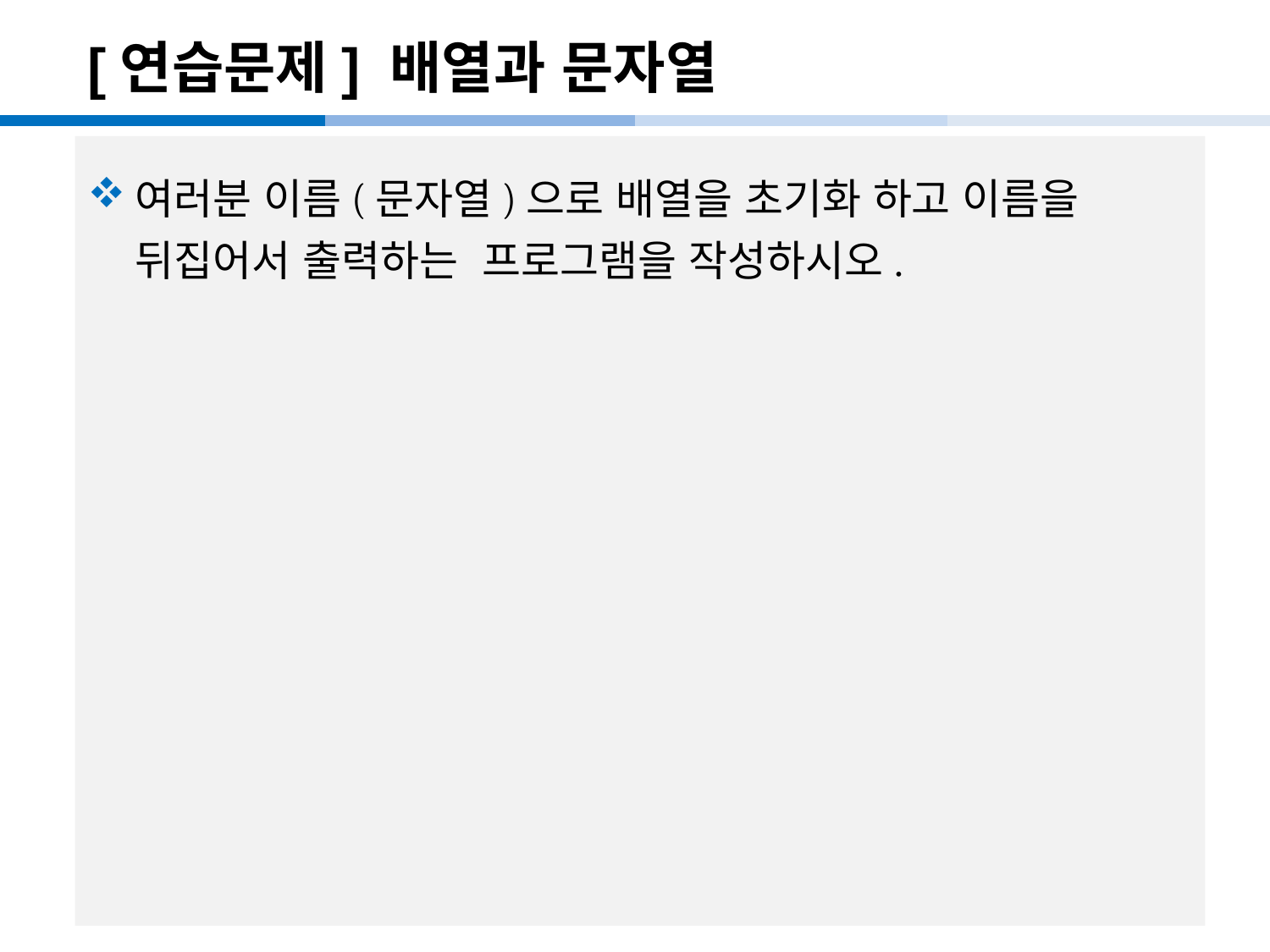

# [연습문제] 배열과 문자열
여러분 이름(문자열)으로 배열을 초기화 하고 이름을 뒤집어서 출력하는  프로그램을 작성하시오.